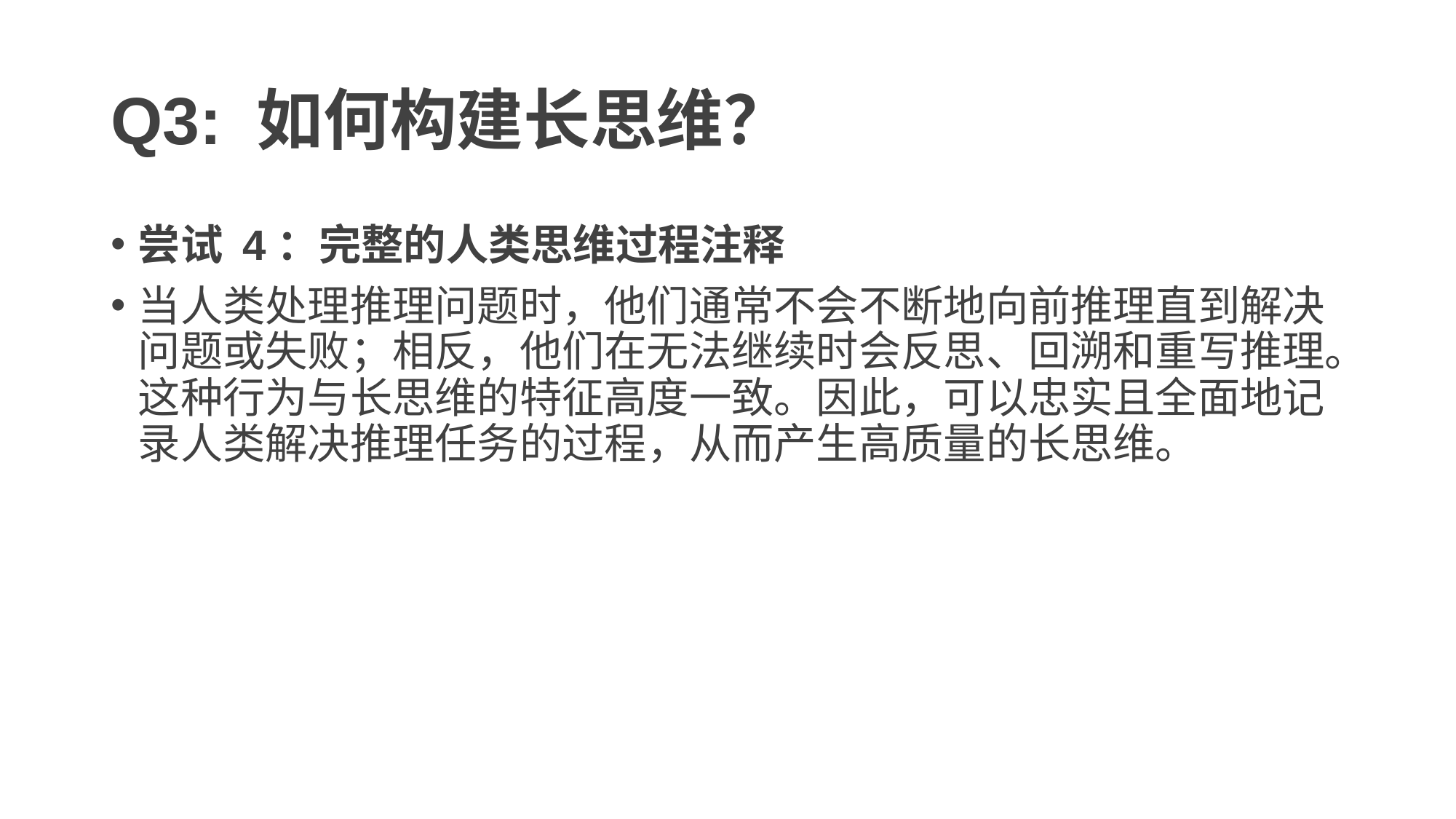

# Q3: 如何构建长思维？
尝试 4：完整的人类思维过程注释
当人类处理推理问题时，他们通常不会不断地向前推理直到解决问题或失败；相反，他们在无法继续时会反思、回溯和重写推理。这种行为与长思维的特征高度一致。因此，可以忠实且全面地记录人类解决推理任务的过程，从而产生高质量的长思维。